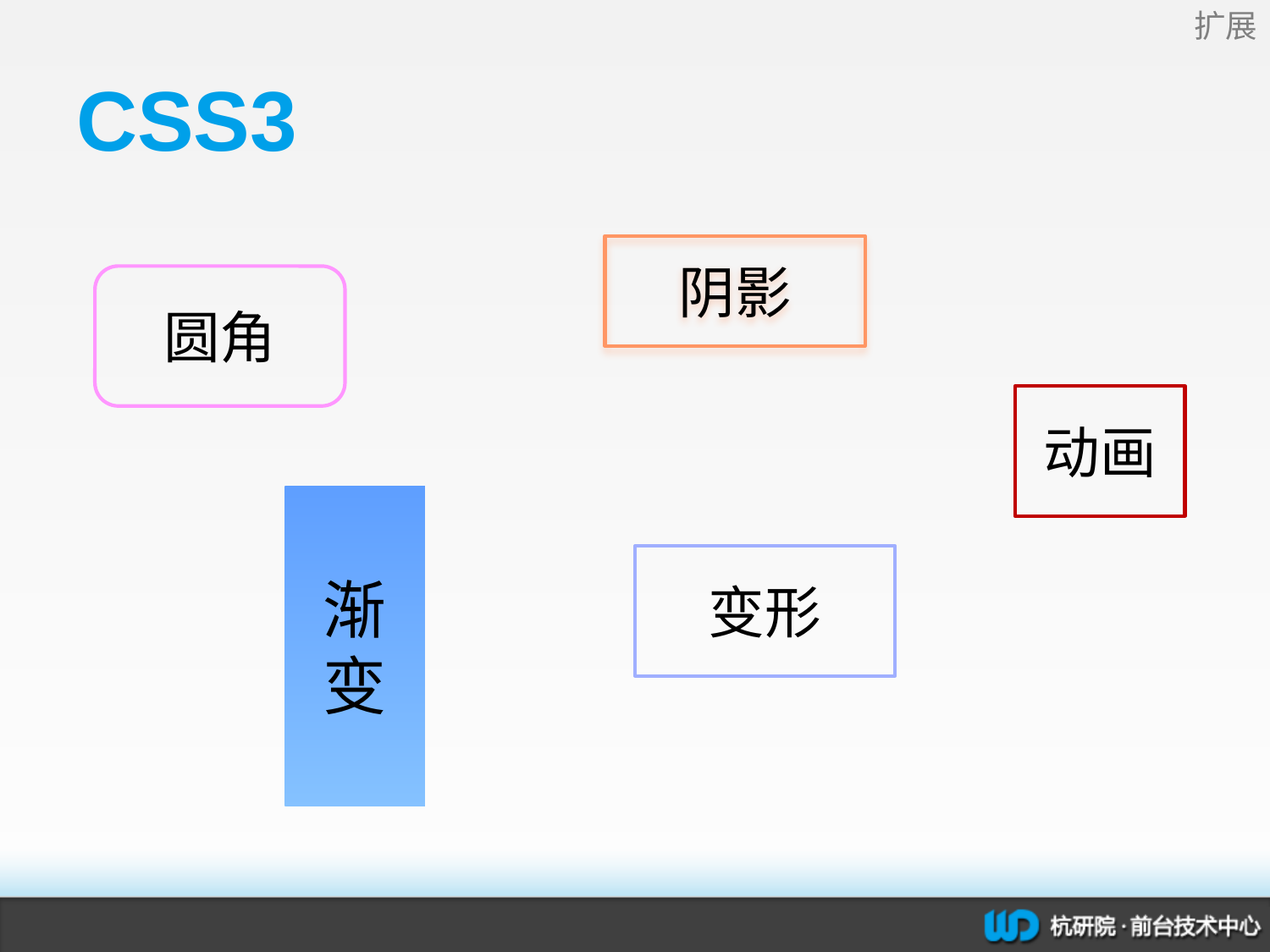

扩展
# CSS3

阴影
圆角
动画
渐变
变形